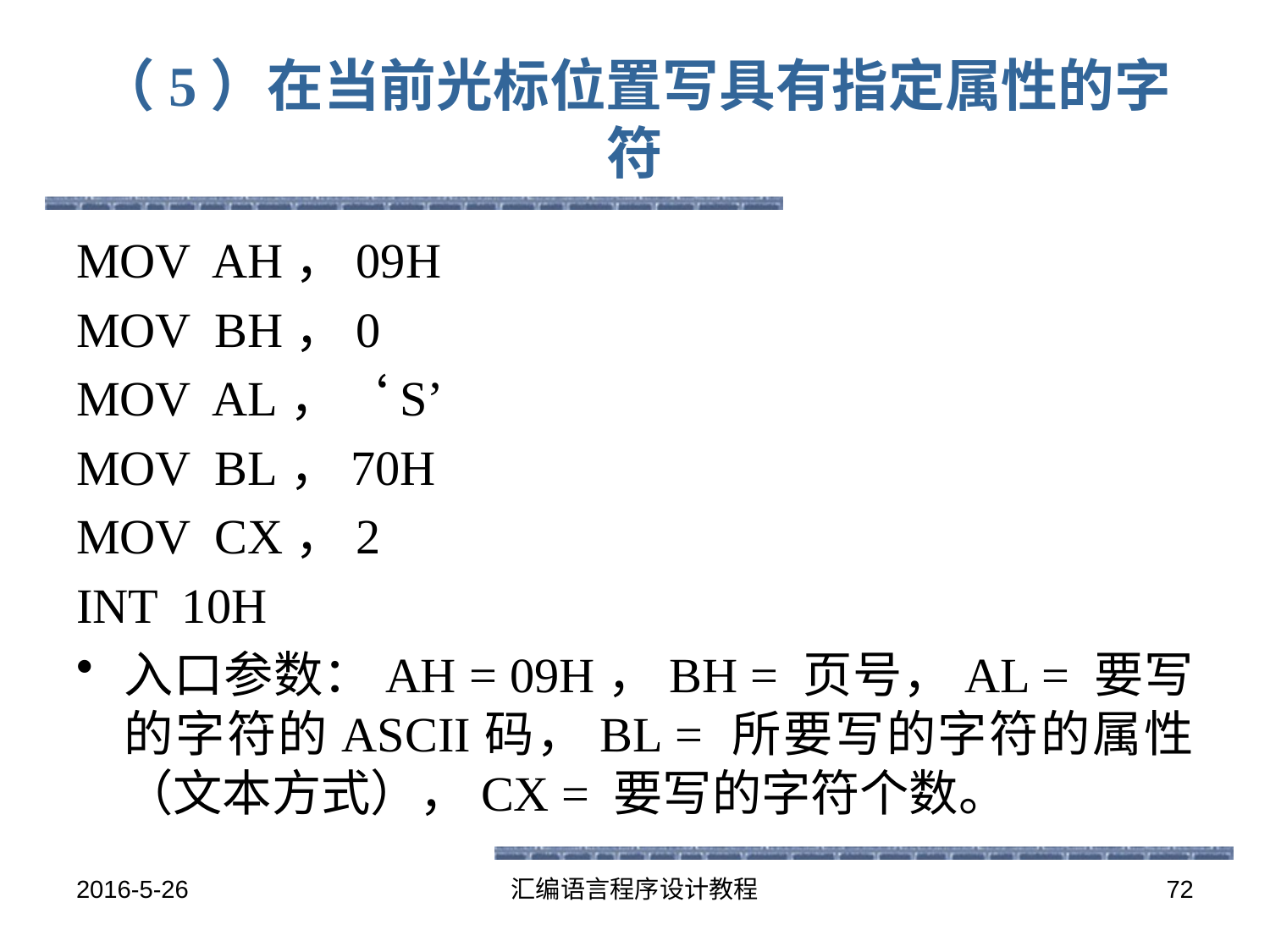

# （5）在当前光标位置写具有指定属性的字符
MOV  AH，09H
MOV  BH，0
MOV  AL，‘S’
MOV  BL，70H
MOV  CX，2
INT  10H
入口参数：AH = 09H，BH = 页号，AL = 要写的字符的ASCII码，BL = 所要写的字符的属性（文本方式），CX = 要写的字符个数。
2016-5-26
汇编语言程序设计教程
72